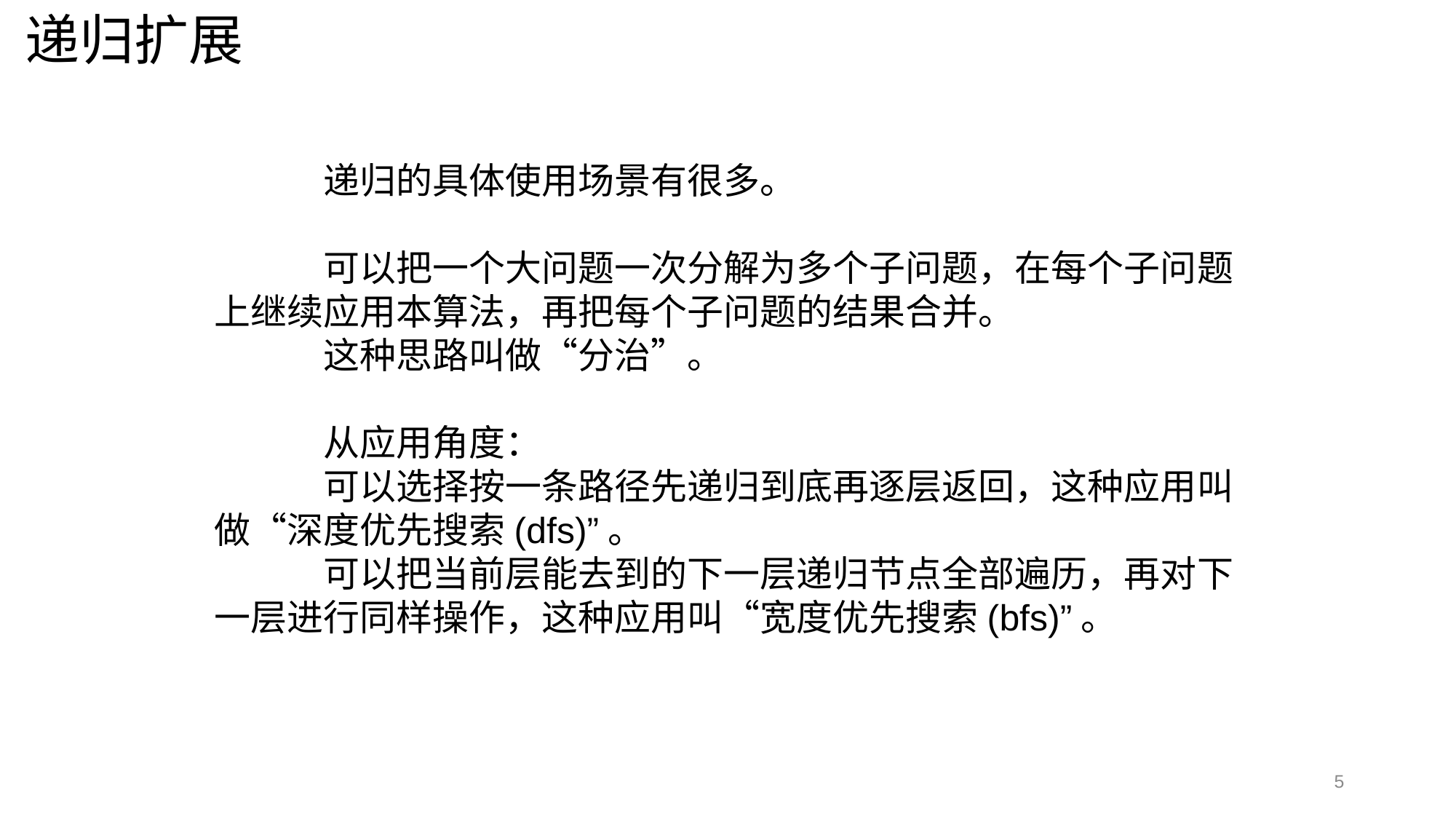

递归扩展
	递归的具体使用场景有很多。

	可以把一个大问题一次分解为多个子问题，在每个子问题上继续应用本算法，再把每个子问题的结果合并。
	这种思路叫做“分治”。

	从应用角度：
	可以选择按一条路径先递归到底再逐层返回，这种应用叫做“深度优先搜索(dfs)”。
	可以把当前层能去到的下一层递归节点全部遍历，再对下一层进行同样操作，这种应用叫“宽度优先搜索(bfs)”。
5